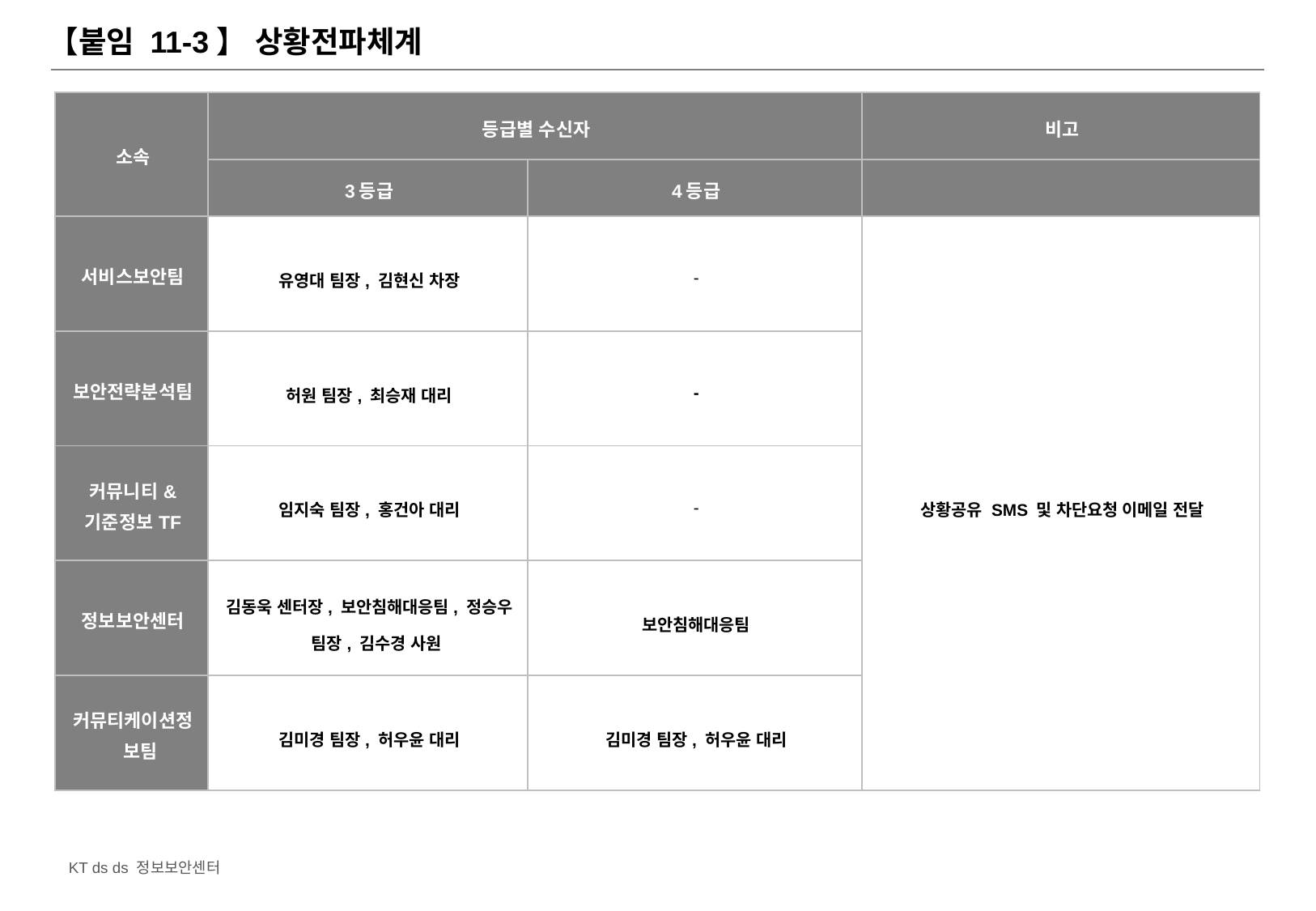

# 【붙임 11-3】 상황전파체계
| 소속 | 등급별 수신자 |  | 비고 |
| --- | --- | --- | --- |
|  | 3등급 | 4등급 |  |
| 서비스보안팀 | 유영대 팀장, 김현신 차장 | - | 상황공유 SMS 및 차단요청 이메일 전달 |
| 보안전략분석팀 | 허원 팀장, 최승재 대리 | - |  |
| 커뮤니티& 기준정보TF | 임지숙 팀장, 홍건아 대리 | - |  |
| 정보보안센터 | 김동욱 센터장, 보안침해대응팀, 정승우 팀장, 김수경 사원 | 보안침해대응팀 |  |
| 커뮤티케이션정보팀 | 김미경 팀장, 허우윤 대리 | 김미경 팀장, 허우윤 대리 |  |